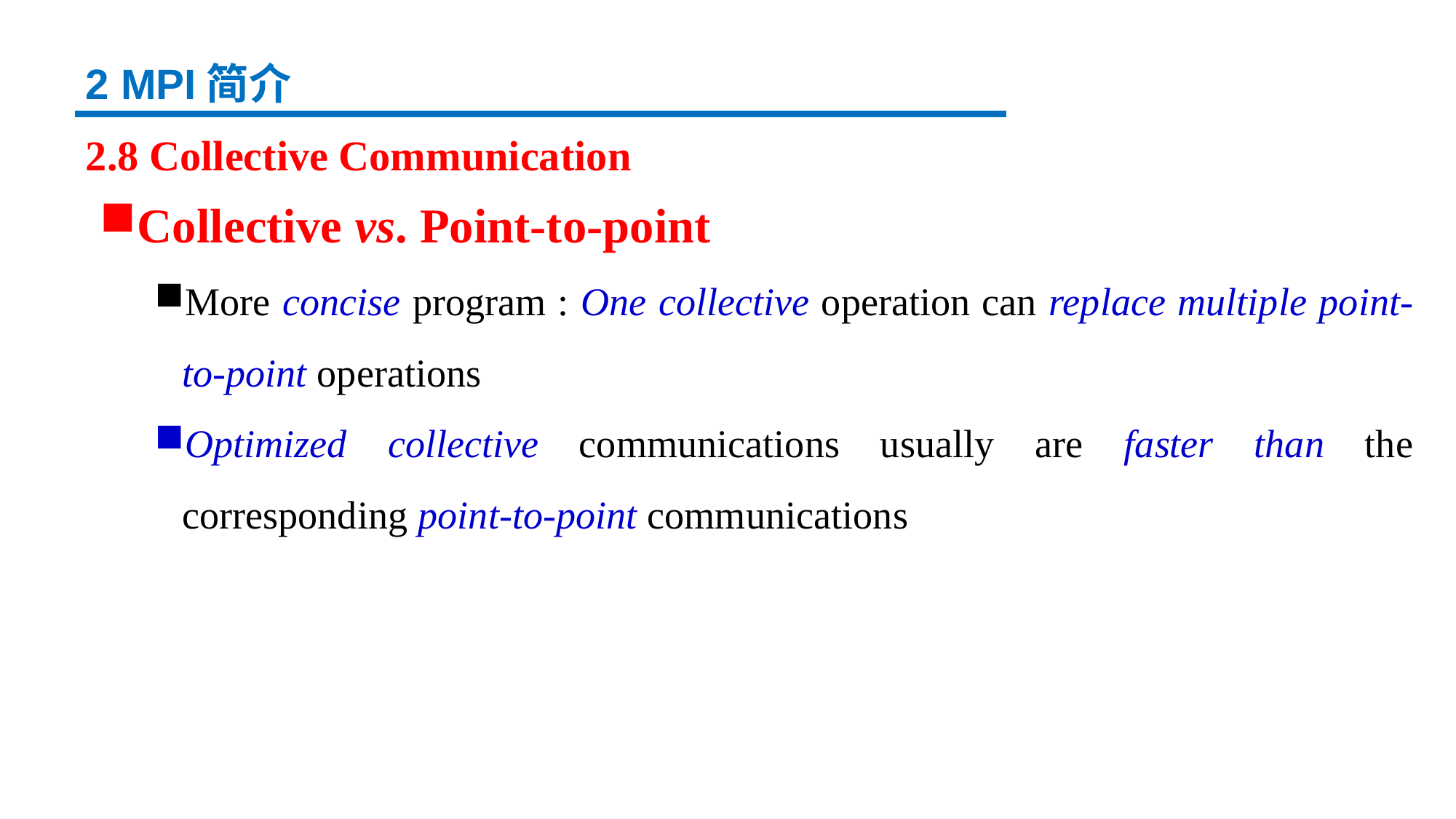

2 MPI简介
2.8 Collective Communication
Collective vs. Point-to-point
More concise program : One collective operation can replace multiple point-to-point operations
Optimized collective communications usually are faster than the corresponding point-to-point communications